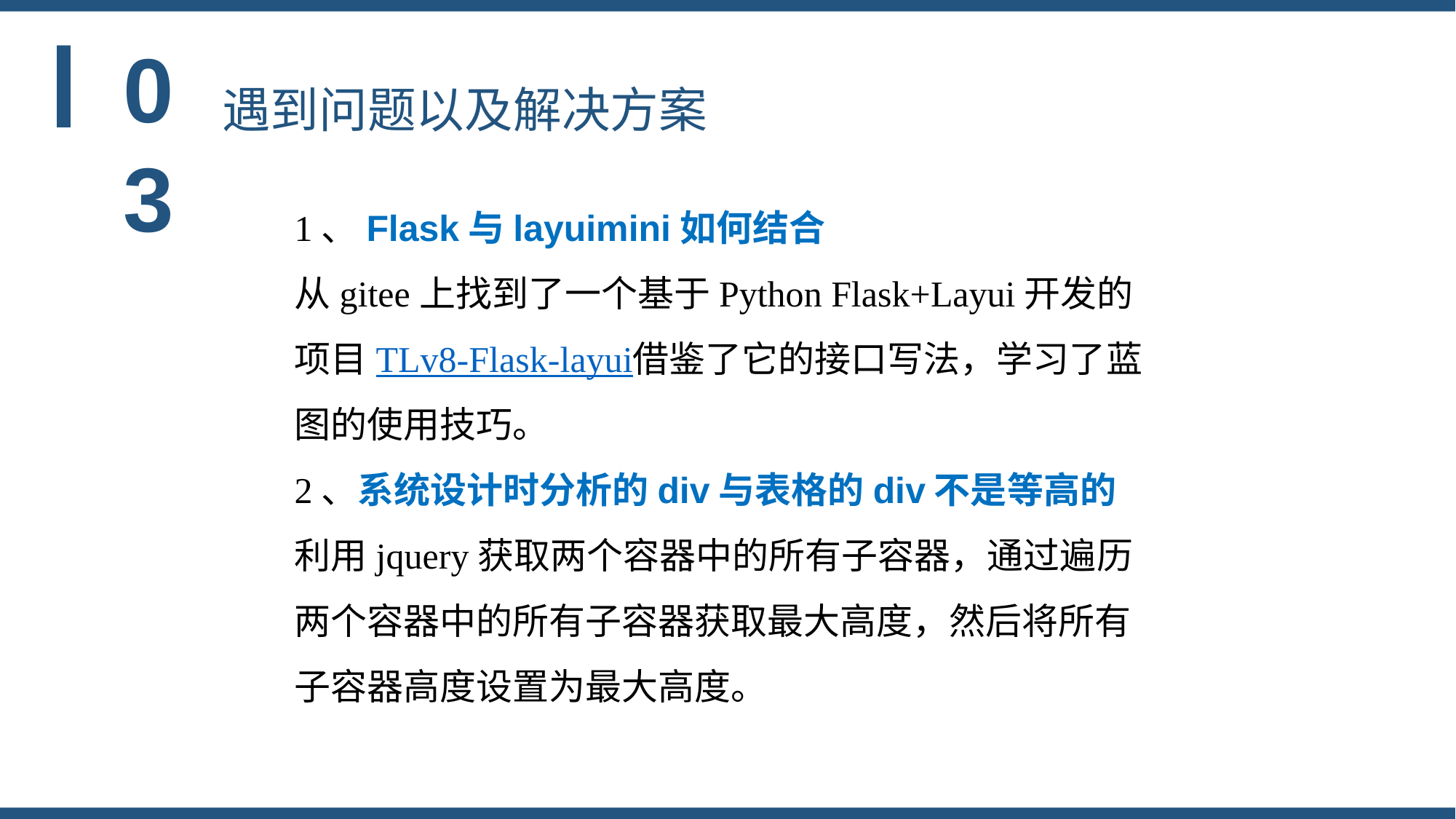

遇到问题以及解决方案
03

1、Flask与layuimini如何结合
从gitee上找到了一个基于Python Flask+Layui开发的项目TLv8-Flask-layui借鉴了它的接口写法，学习了蓝图的使用技巧。
2、系统设计时分析的div与表格的div不是等高的
利用jquery获取两个容器中的所有子容器，通过遍历两个容器中的所有子容器获取最大高度，然后将所有子容器高度设置为最大高度。